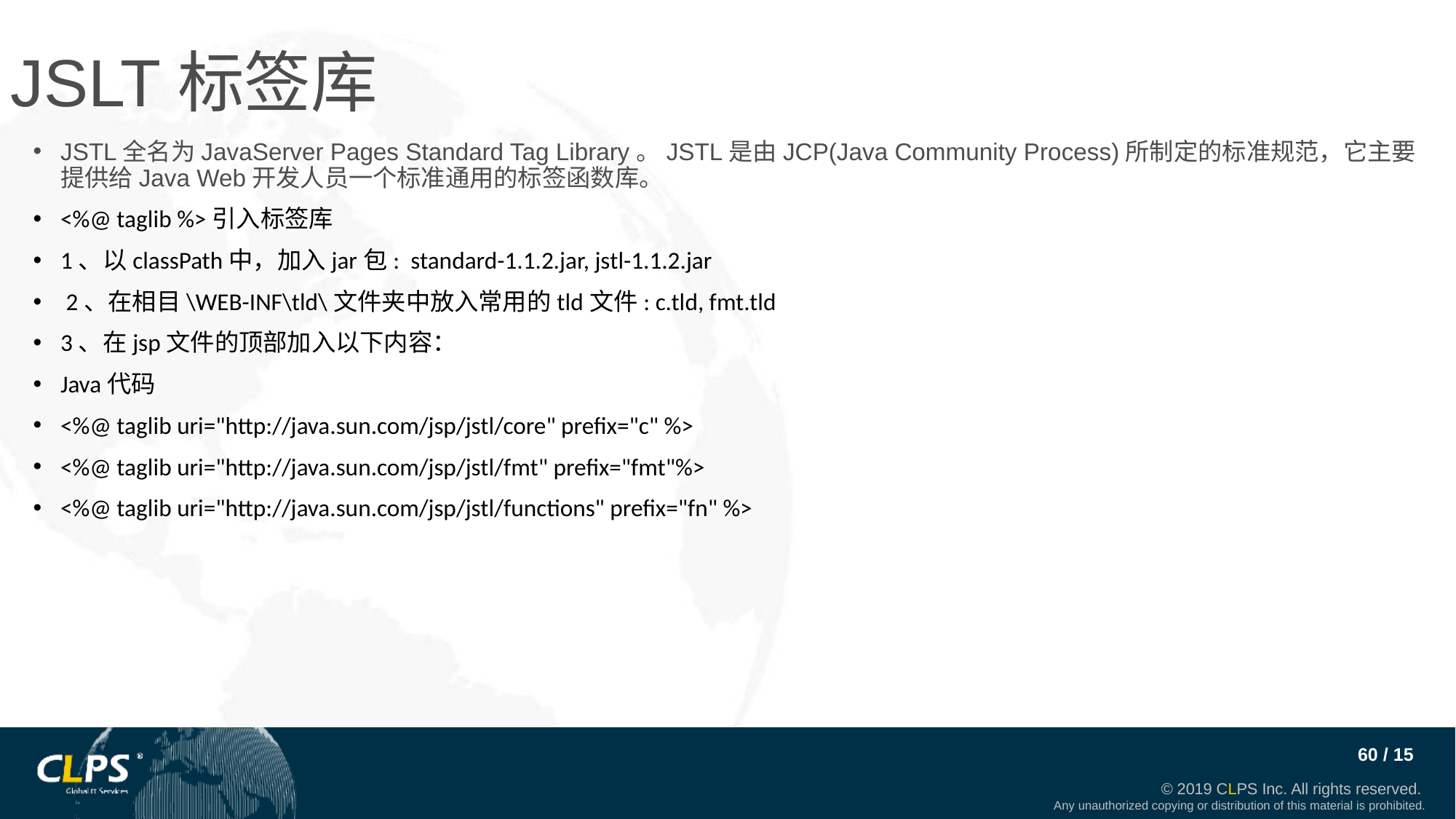

JSLT标签库
JSTL全名为JavaServer Pages Standard Tag Library。JSTL是由JCP(Java Community Process)所制定的标准规范，它主要提供给Java Web开发人员一个标准通用的标签函数库。
<%@ taglib %>引入标签库
1、以classPath中，加入jar包:  standard-1.1.2.jar, jstl-1.1.2.jar
 2、在相目\WEB-INF\tld\文件夹中放入常用的tld文件: c.tld, fmt.tld
3、在jsp文件的顶部加入以下内容：
Java代码
<%@ taglib uri="http://java.sun.com/jsp/jstl/core" prefix="c" %>
<%@ taglib uri="http://java.sun.com/jsp/jstl/fmt" prefix="fmt"%>
<%@ taglib uri="http://java.sun.com/jsp/jstl/functions" prefix="fn" %>
60 / 15